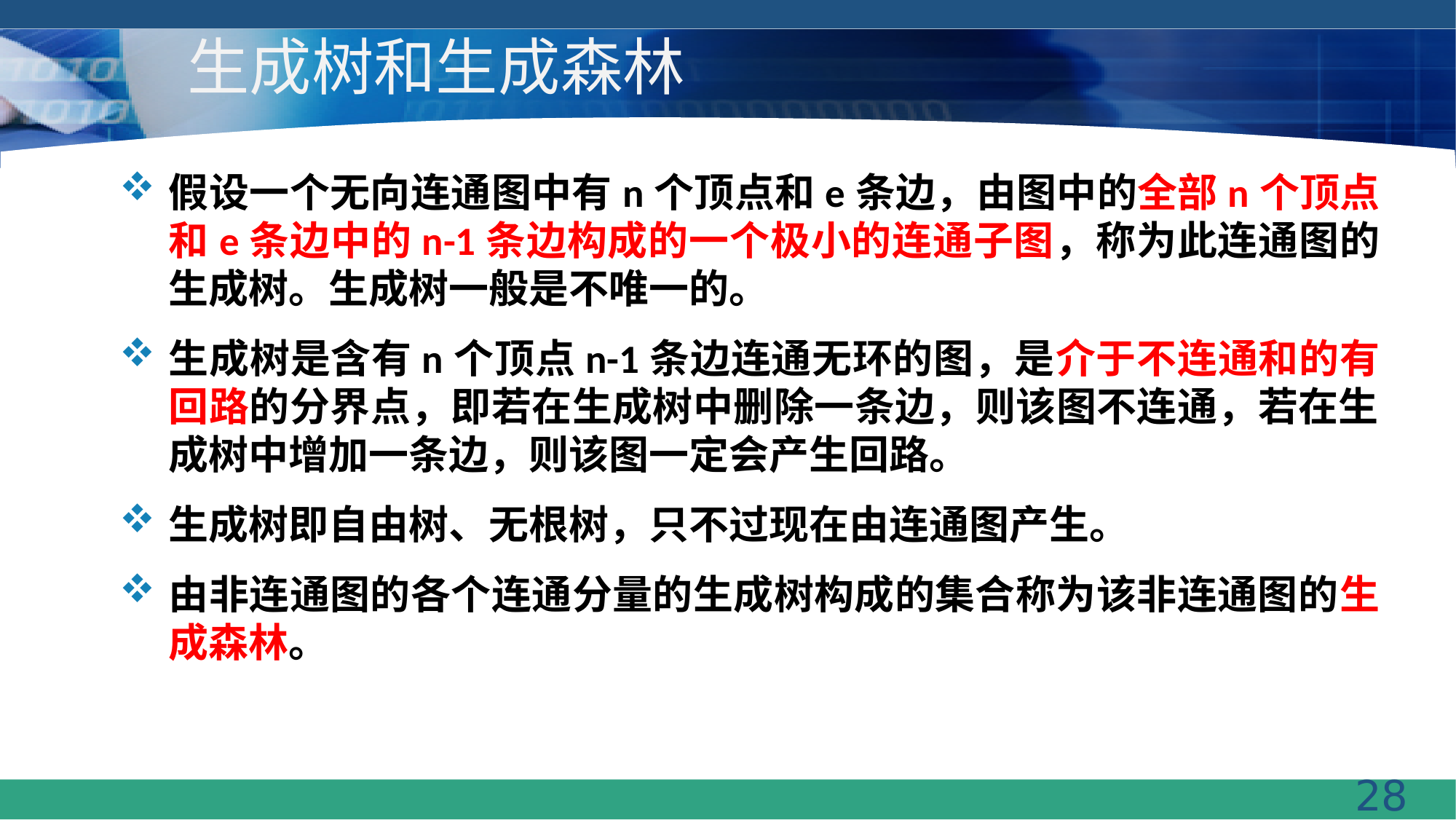

# 生成树和生成森林
假设一个无向连通图中有n个顶点和e条边，由图中的全部n个顶点和e条边中的n-1条边构成的一个极小的连通子图，称为此连通图的生成树。生成树一般是不唯一的。
生成树是含有n个顶点n-1条边连通无环的图，是介于不连通和的有回路的分界点，即若在生成树中删除一条边，则该图不连通，若在生成树中增加一条边，则该图一定会产生回路。
生成树即自由树、无根树，只不过现在由连通图产生。
由非连通图的各个连通分量的生成树构成的集合称为该非连通图的生成森林。